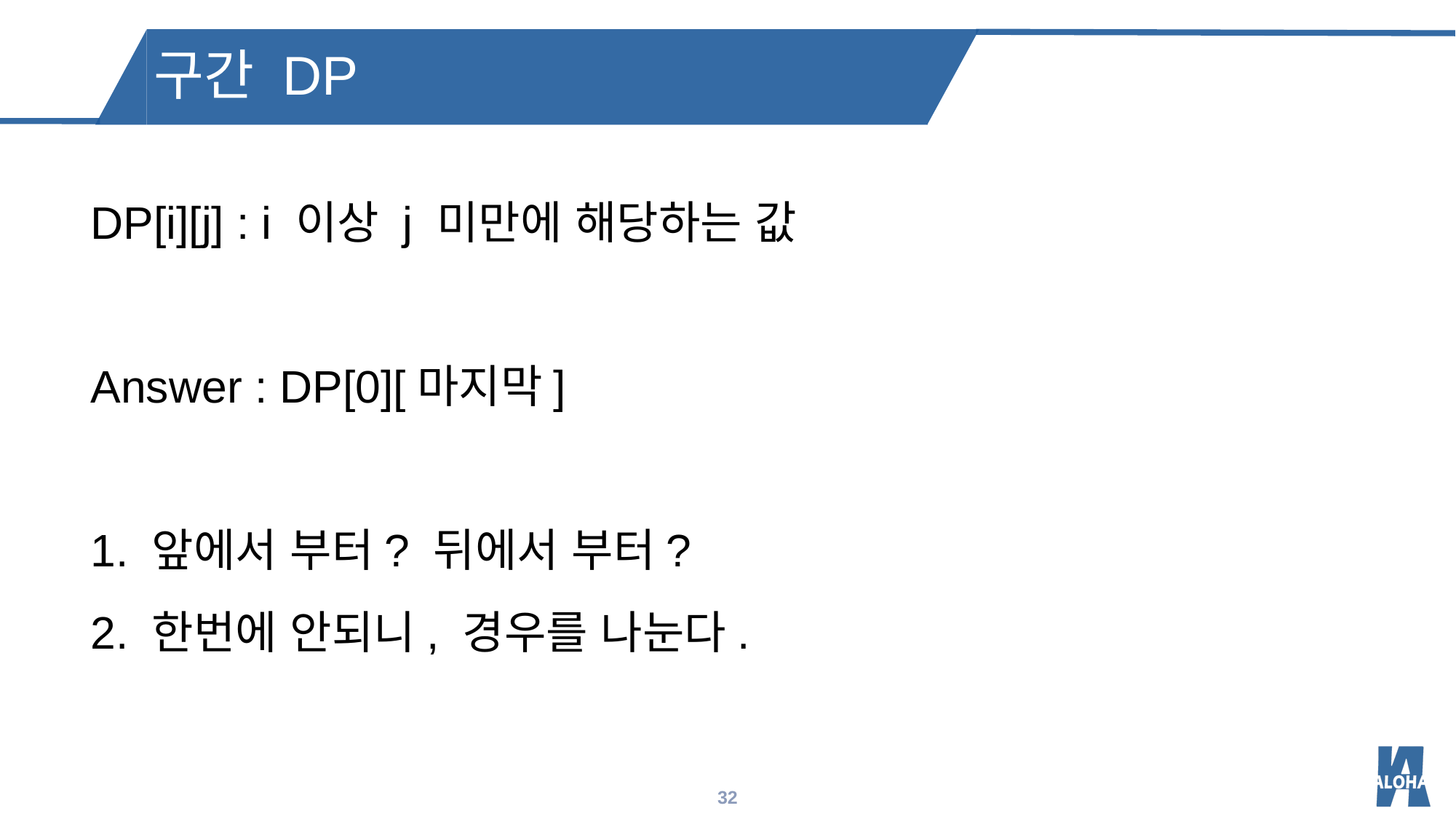

구간 DP
DP[i][j] : i 이상 j 미만에 해당하는 값

Answer : DP[0][마지막]

1. 앞에서 부터? 뒤에서 부터?
2. 한번에 안되니, 경우를 나눈다.
32